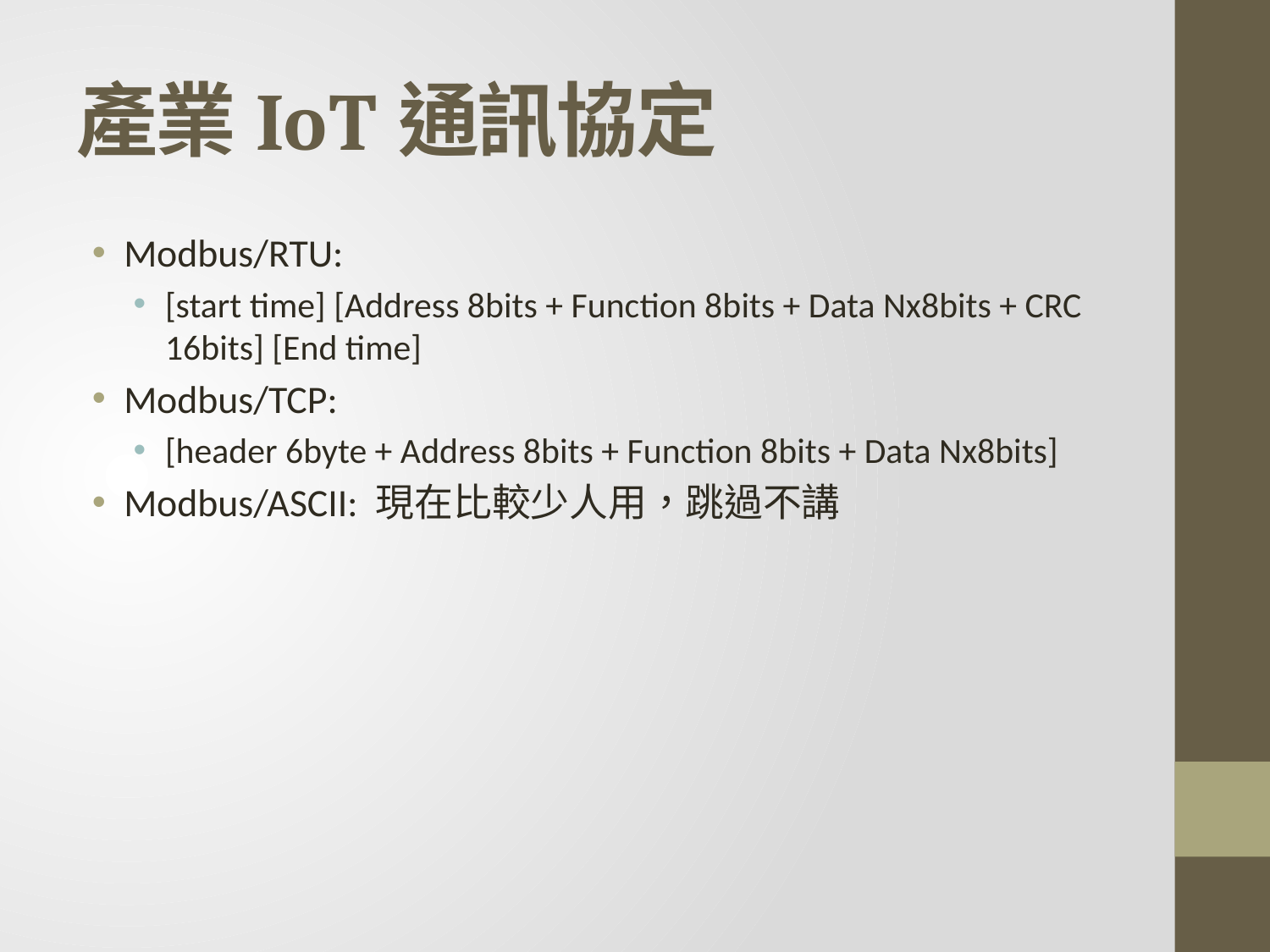

# 產業IoT通訊協定
Modbus/RTU:
[start time] [Address 8bits + Function 8bits + Data Nx8bits + CRC 16bits] [End time]
Modbus/TCP:
[header 6byte + Address 8bits + Function 8bits + Data Nx8bits]
Modbus/ASCII: 現在比較少人用，跳過不講